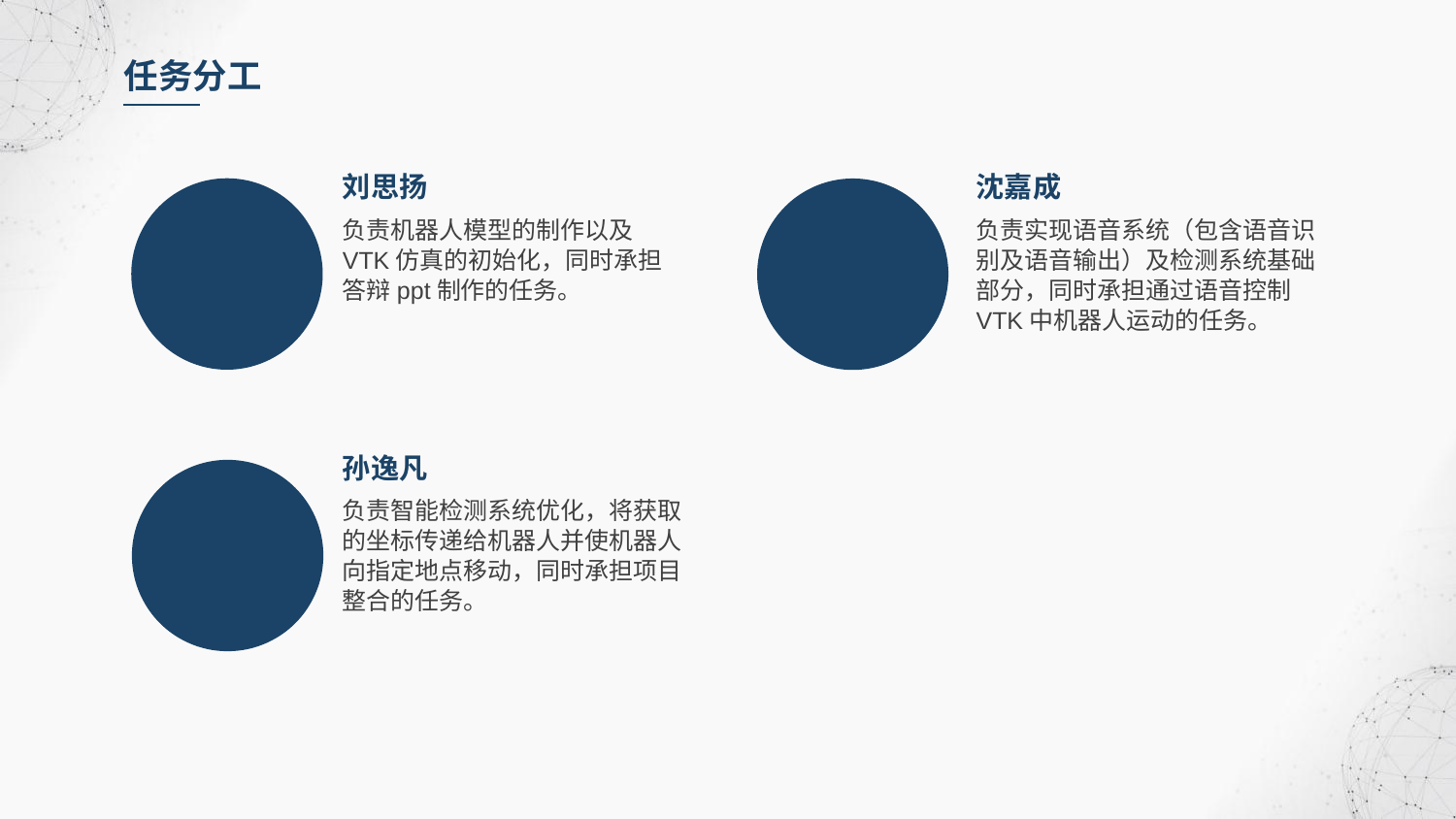

任务分工
刘思扬
沈嘉成

负责机器人模型的制作以及VTK仿真的初始化，同时承担答辩ppt制作的任务。
负责实现语音系统（包含语音识别及语音输出）及检测系统基础部分，同时承担通过语音控制VTK中机器人运动的任务。
孙逸凡

负责智能检测系统优化，将获取的坐标传递给机器人并使机器人向指定地点移动，同时承担项目整合的任务。